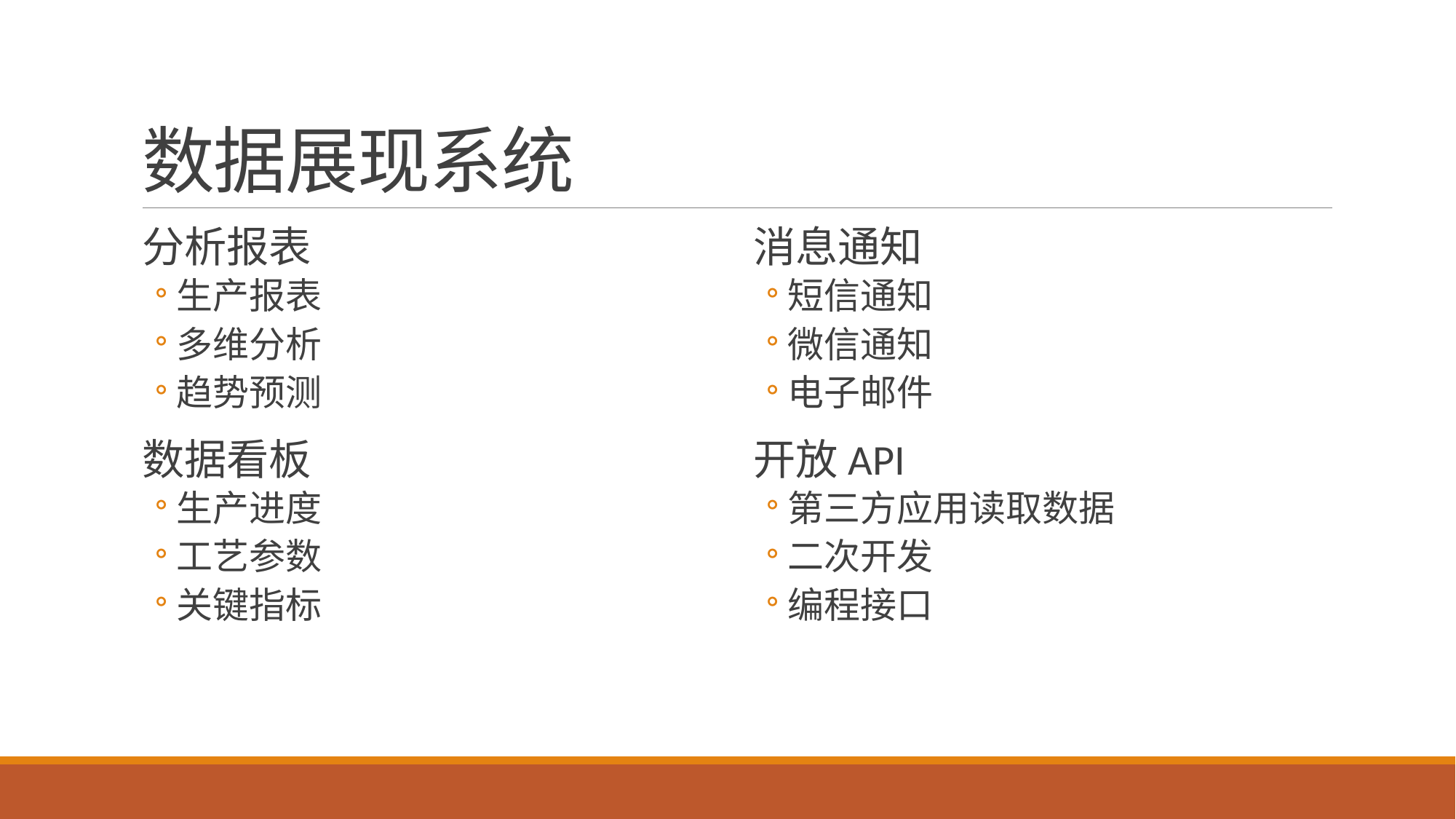

# 数据展现系统
分析报表
生产报表
多维分析
趋势预测
数据看板
生产进度
工艺参数
关键指标

消息通知
短信通知
微信通知
电子邮件
开放API
第三方应用读取数据
二次开发
编程接口